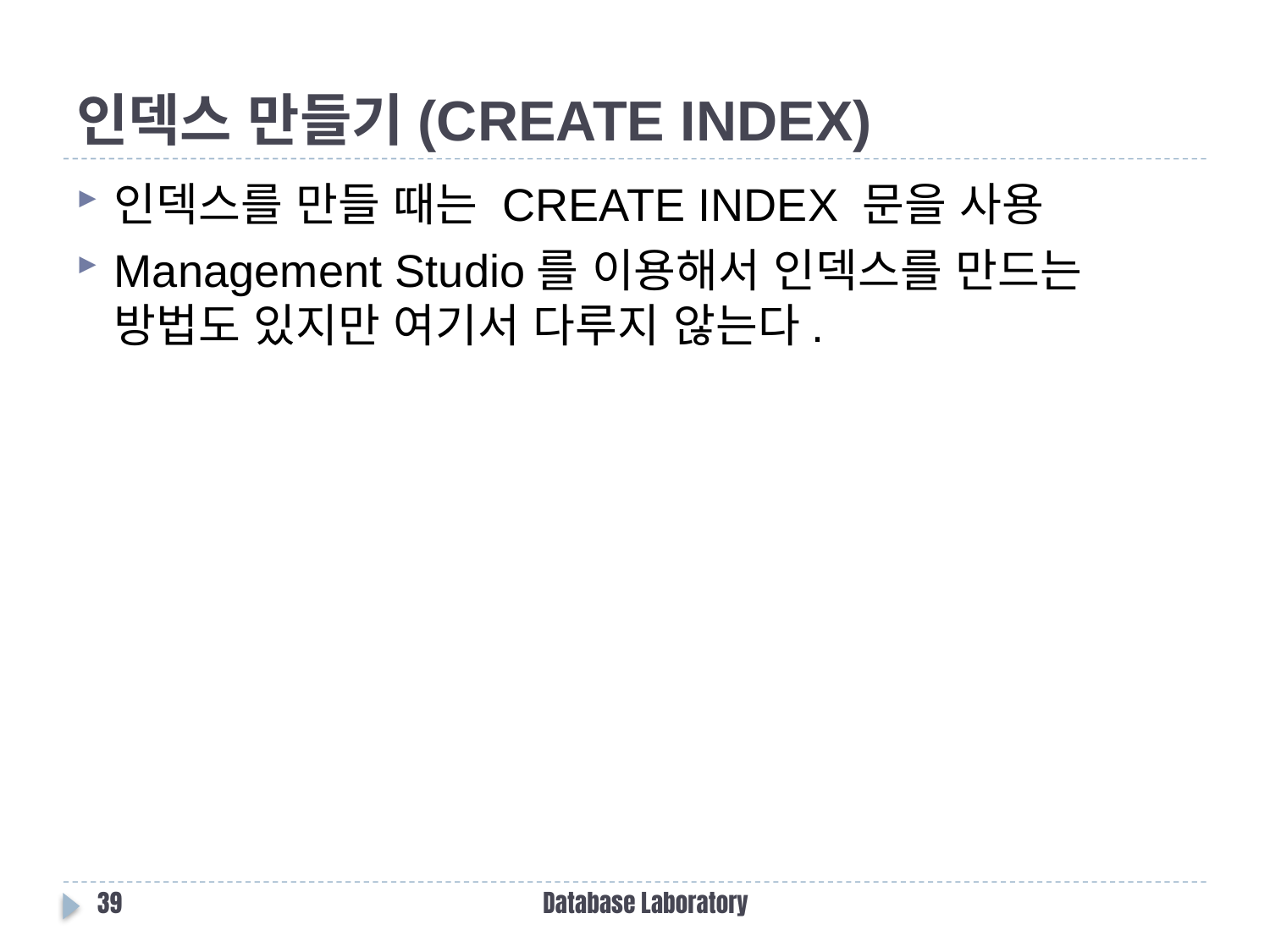

# 인덱스 만들기(CREATE INDEX)
인덱스를 만들 때는 CREATE INDEX 문을 사용
Management Studio를 이용해서 인덱스를 만드는 방법도 있지만 여기서 다루지 않는다.
39
Database Laboratory